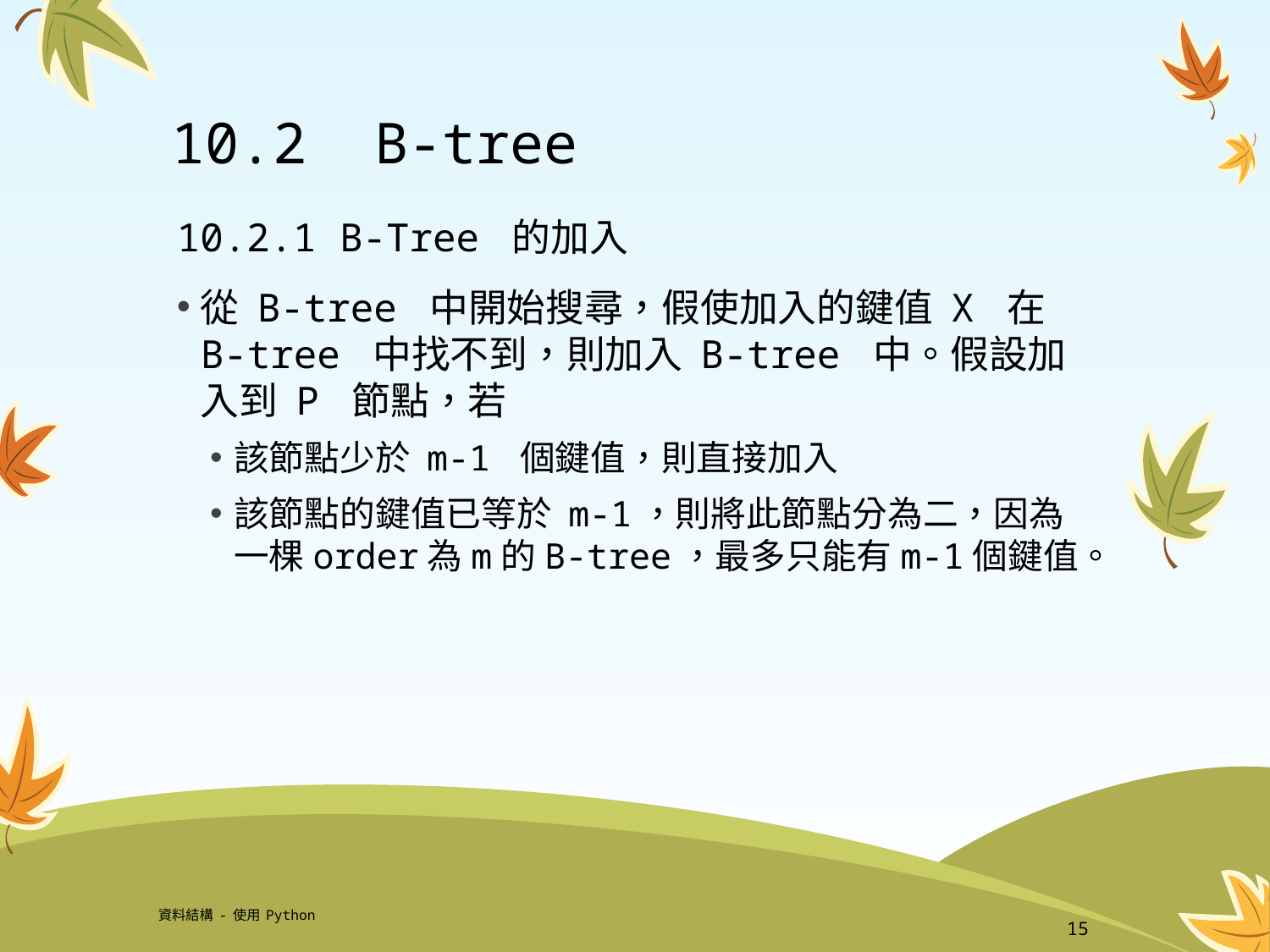

# 10.2  B-tree
10.2.1 B-Tree 的加入
從 B-tree 中開始搜尋，假使加入的鍵值 X 在 B-tree 中找不到，則加入 B-tree 中。假設加入到 P 節點，若
該節點少於 m-1 個鍵值，則直接加入
該節點的鍵值已等於 m-1，則將此節點分為二，因為一棵order為m的B-tree，最多只能有m-1個鍵值。
資料結構-使用Python
15